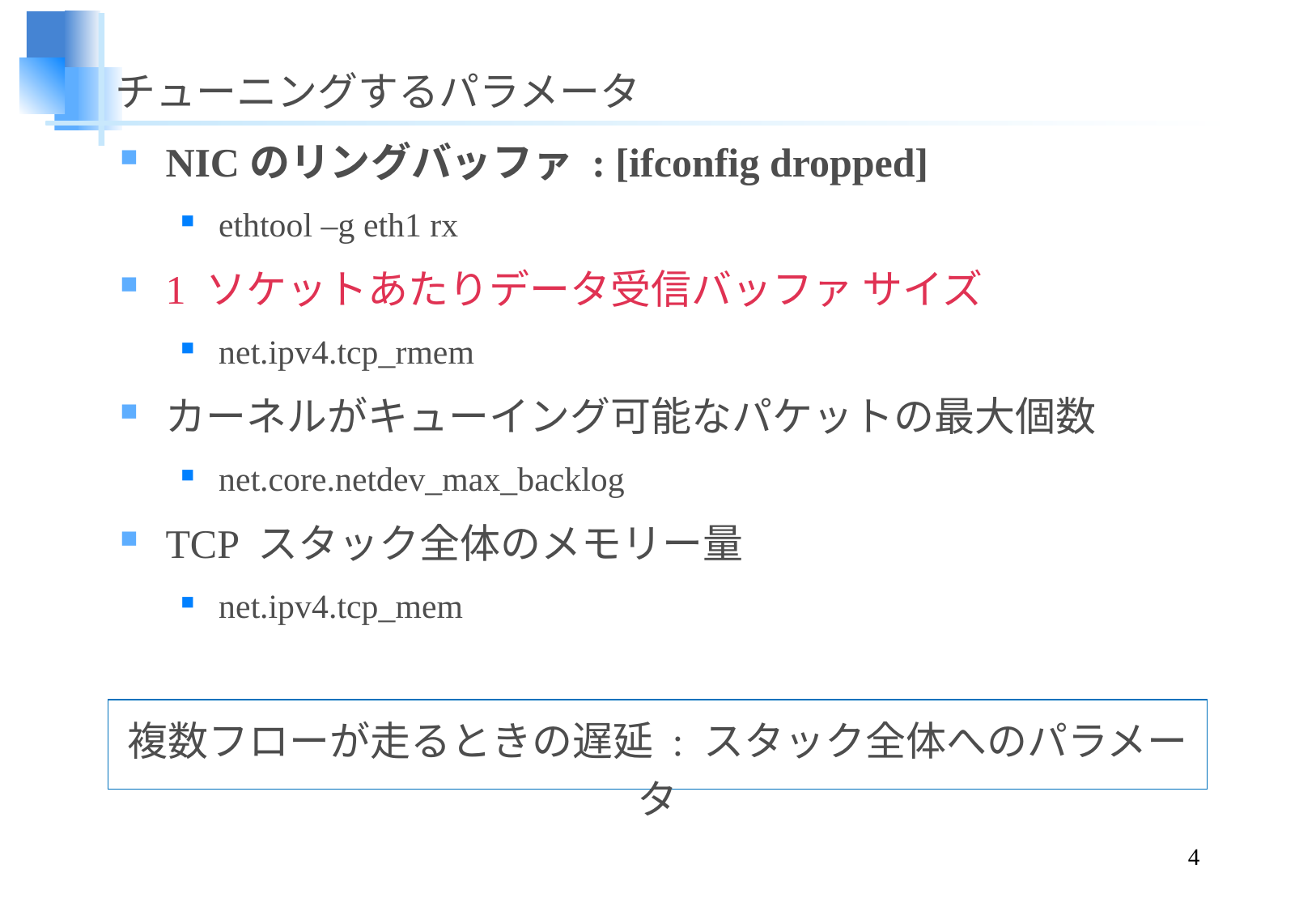

# チューニングするパラメータ
NICのリングバッファ : [ifconfig dropped]
ethtool –g eth1 rx
1 ソケットあたりデータ受信バッファ サイズ
net.ipv4.tcp_rmem
カーネルがキューイング可能なパケットの最大個数
net.core.netdev_max_backlog
TCP スタック全体のメモリー量
net.ipv4.tcp_mem
複数フローが走るときの遅延 : スタック全体へのパラメータ
4